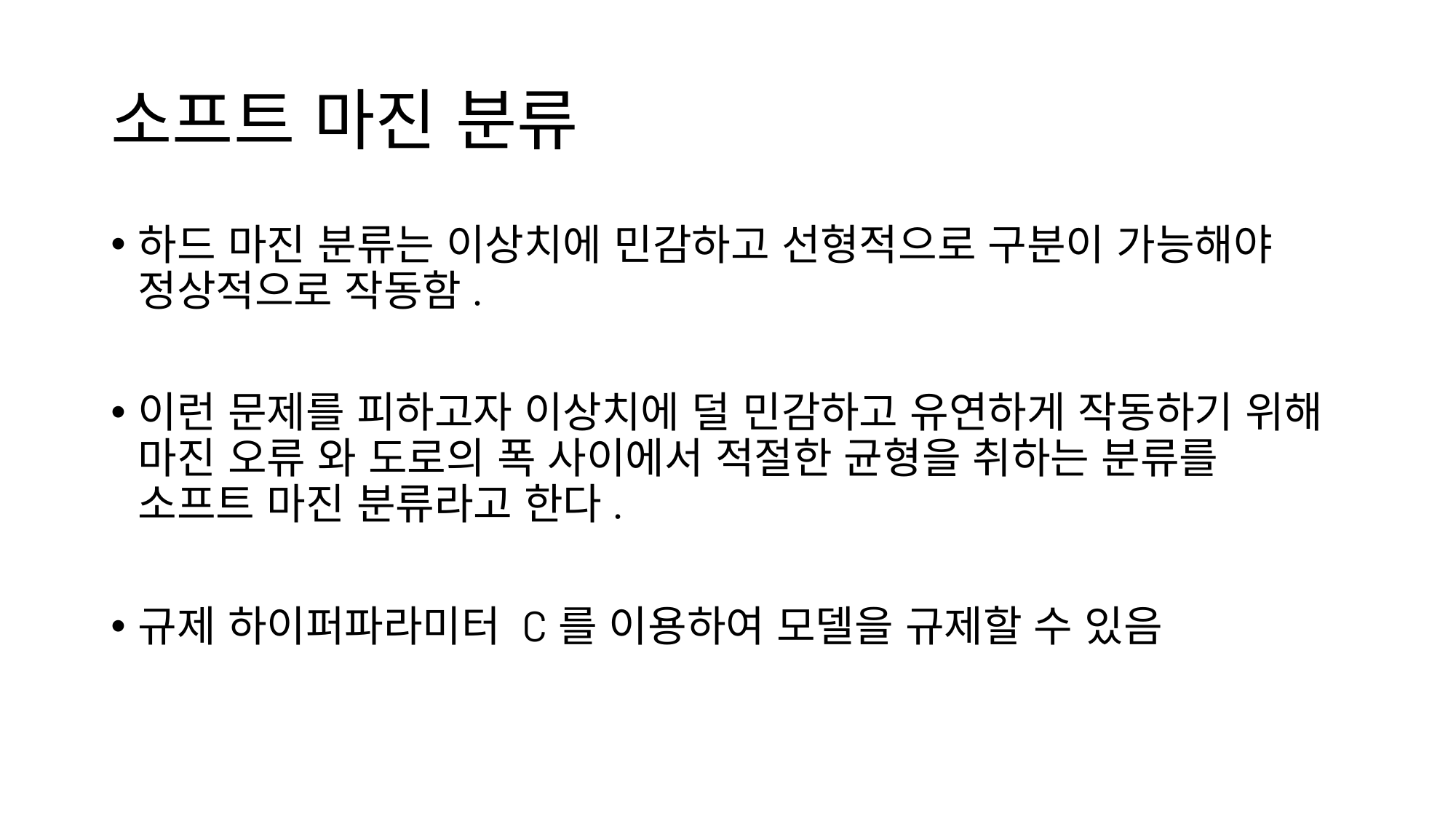

# 소프트 마진 분류
하드 마진 분류는 이상치에 민감하고 선형적으로 구분이 가능해야 정상적으로 작동함.

이런 문제를 피하고자 이상치에 덜 민감하고 유연하게 작동하기 위해 마진 오류 와 도로의 폭 사이에서 적절한 균형을 취하는 분류를 소프트 마진 분류라고 한다.

규제 하이퍼파라미터 C를 이용하여 모델을 규제할 수 있음